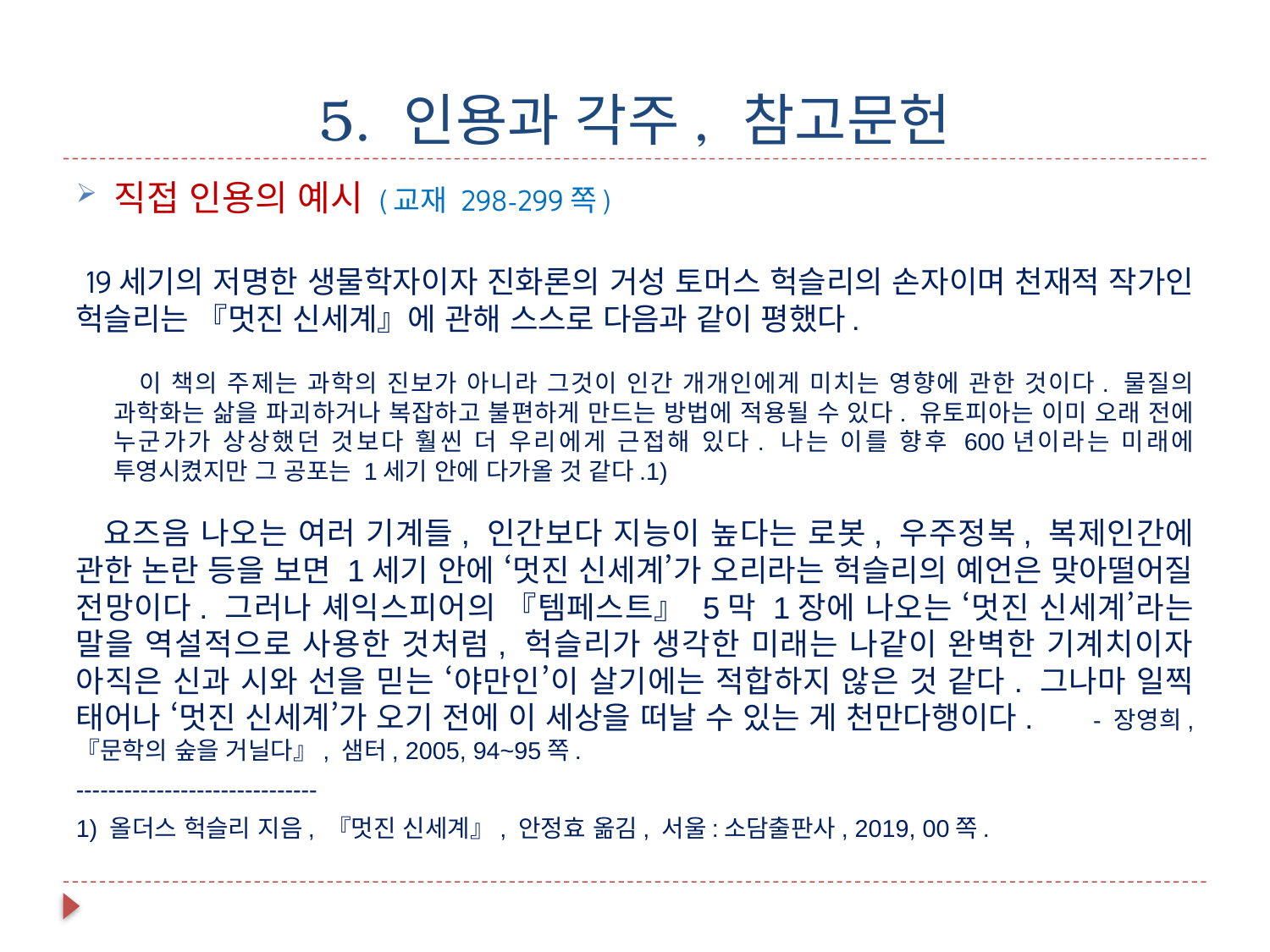

# 5. 인용과 각주, 참고문헌
직접 인용의 예시 (교재 298-299쪽)

 19세기의 저명한 생물학자이자 진화론의 거성 토머스 헉슬리의 손자이며 천재적 작가인 헉슬리는 『멋진 신세계』에 관해 스스로 다음과 같이 평했다.

  이 책의 주제는 과학의 진보가 아니라 그것이 인간 개개인에게 미치는 영향에 관한 것이다. 물질의 과학화는 삶을 파괴하거나 복잡하고 불편하게 만드는 방법에 적용될 수 있다. 유토피아는 이미 오래 전에 누군가가 상상했던 것보다 훨씬 더 우리에게 근접해 있다. 나는 이를 향후 600년이라는 미래에 투영시켰지만 그 공포는 1세기 안에 다가올 것 같다.1)

  요즈음 나오는 여러 기계들, 인간보다 지능이 높다는 로봇, 우주정복, 복제인간에 관한 논란 등을 보면 1세기 안에 ‘멋진 신세계’가 오리라는 헉슬리의 예언은 맞아떨어질 전망이다. 그러나 셰익스피어의 『템페스트』 5막 1장에 나오는 ‘멋진 신세계’라는 말을 역설적으로 사용한 것처럼, 헉슬리가 생각한 미래는 나같이 완벽한 기계치이자 아직은 신과 시와 선을 믿는 ‘야만인’이 살기에는 적합하지 않은 것 같다. 그나마 일찍 태어나 ‘멋진 신세계’가 오기 전에 이 세상을 떠날 수 있는 게 천만다행이다.       - 장영희, 『문학의 숲을 거닐다』, 샘터, 2005, 94~95쪽.
------------------------------
1) 올더스 헉슬리 지음, 『멋진 신세계』, 안정효 옮김, 서울:소담출판사, 2019, 00쪽.